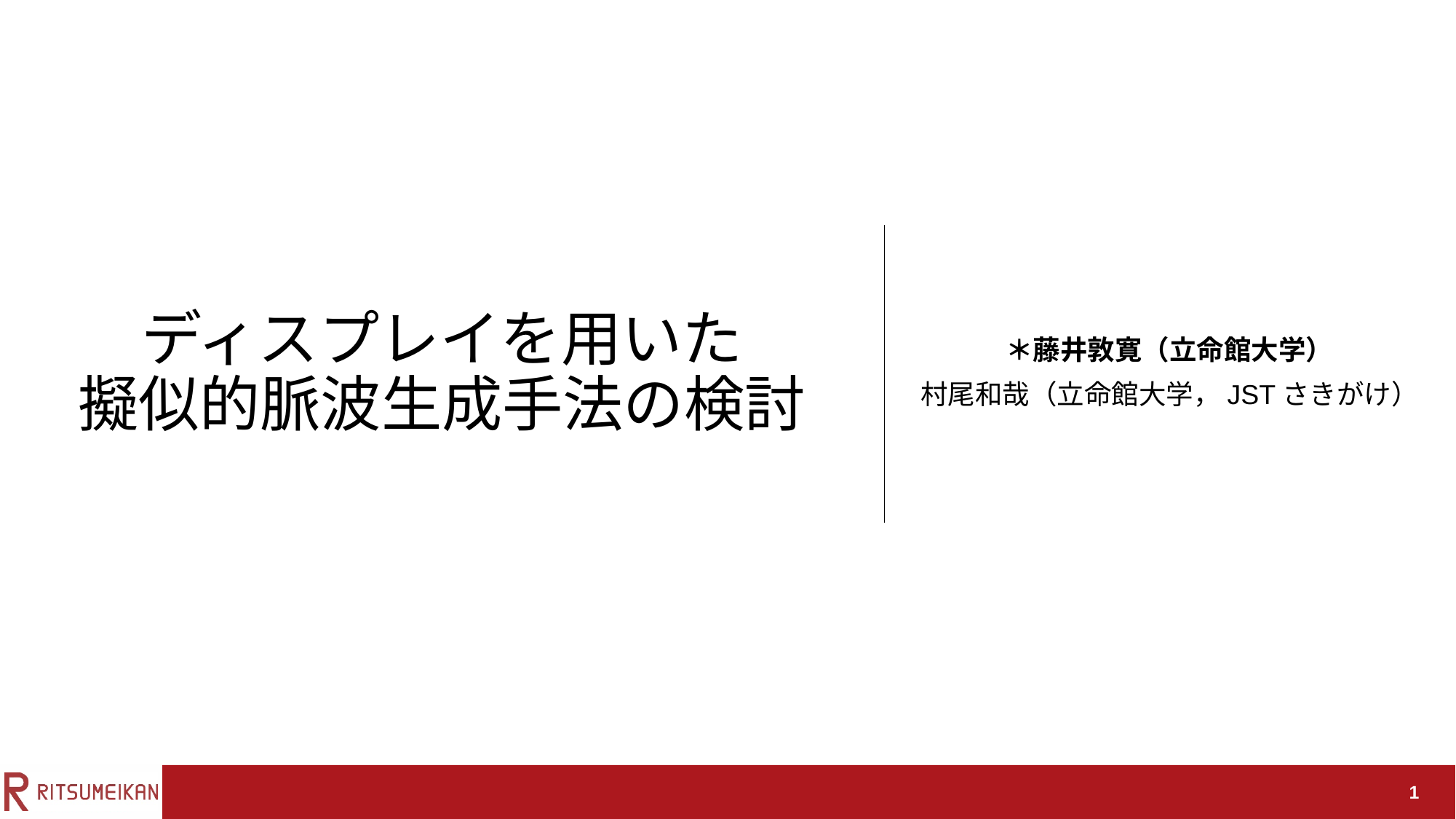

# ディスプレイを用いた 擬似的脈波生成手法の検討
＊藤井敦寛（立命館大学）
村尾和哉（立命館大学，JSTさきがけ）
1